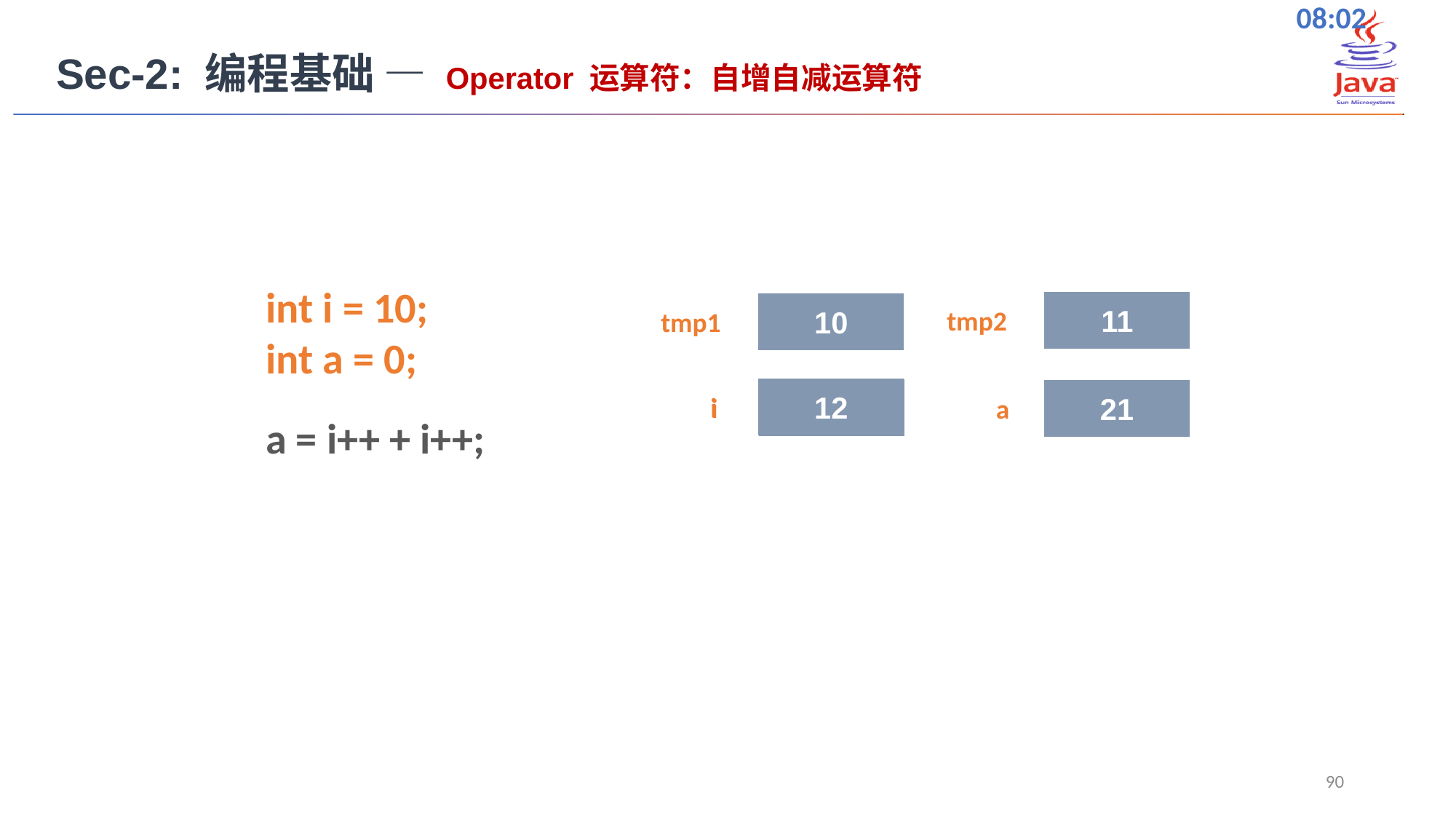

Sec-2: 编程基础 — Operator 运算符：自增自减运算符
int i = 10;
int a = 0;

a = i++ + i++;
11
tmp2
10
tmp1
12
        i
11
        i
21
        a
90